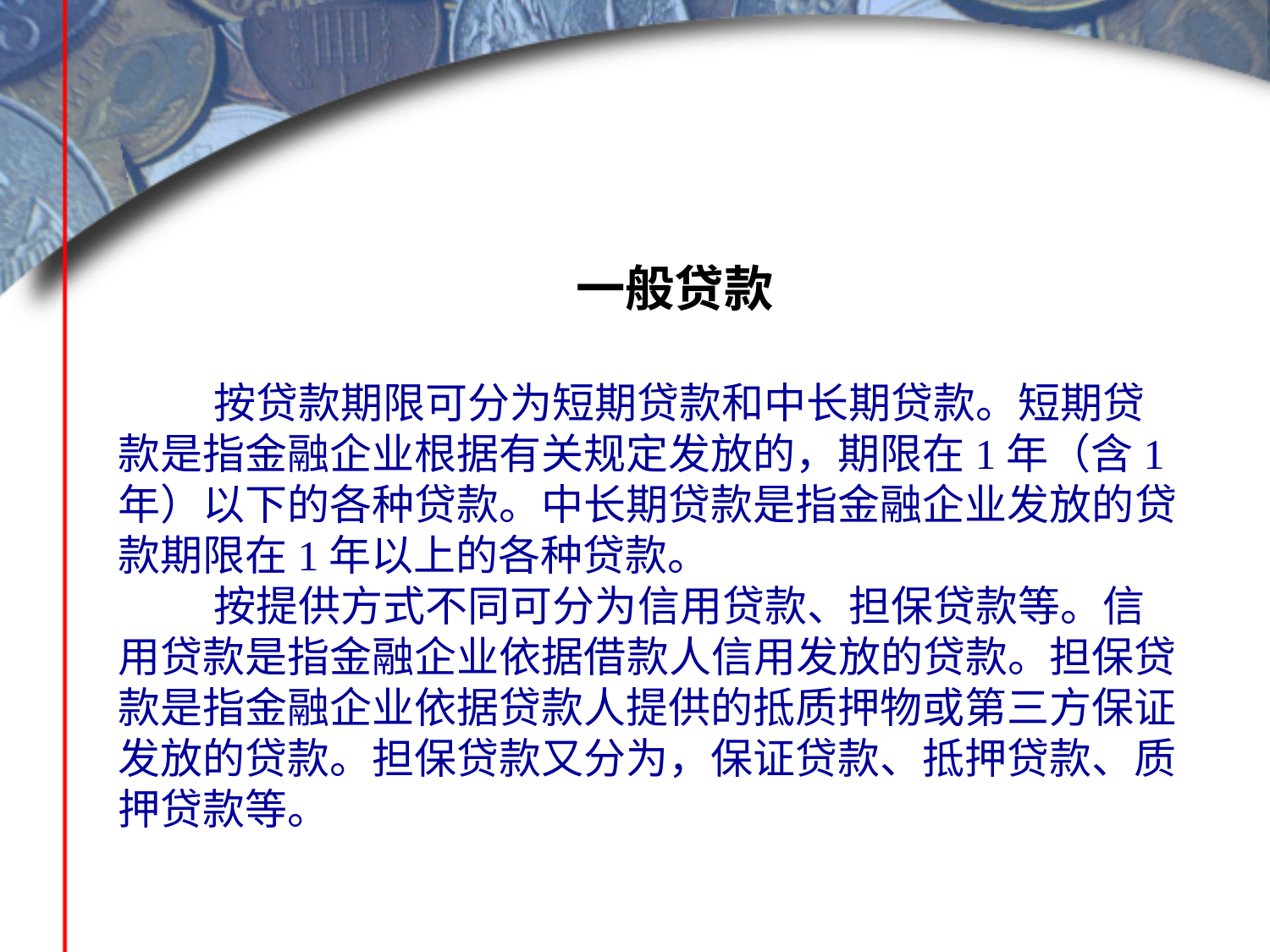

一般贷款

    按贷款期限可分为短期贷款和中长期贷款。短期贷款是指金融企业根据有关规定发放的，期限在1年（含1年）以下的各种贷款。中长期贷款是指金融企业发放的贷款期限在1年以上的各种贷款。
    按提供方式不同可分为信用贷款、担保贷款等。信用贷款是指金融企业依据借款人信用发放的贷款。担保贷款是指金融企业依据贷款人提供的抵质押物或第三方保证发放的贷款。担保贷款又分为，保证贷款、抵押贷款、质押贷款等。